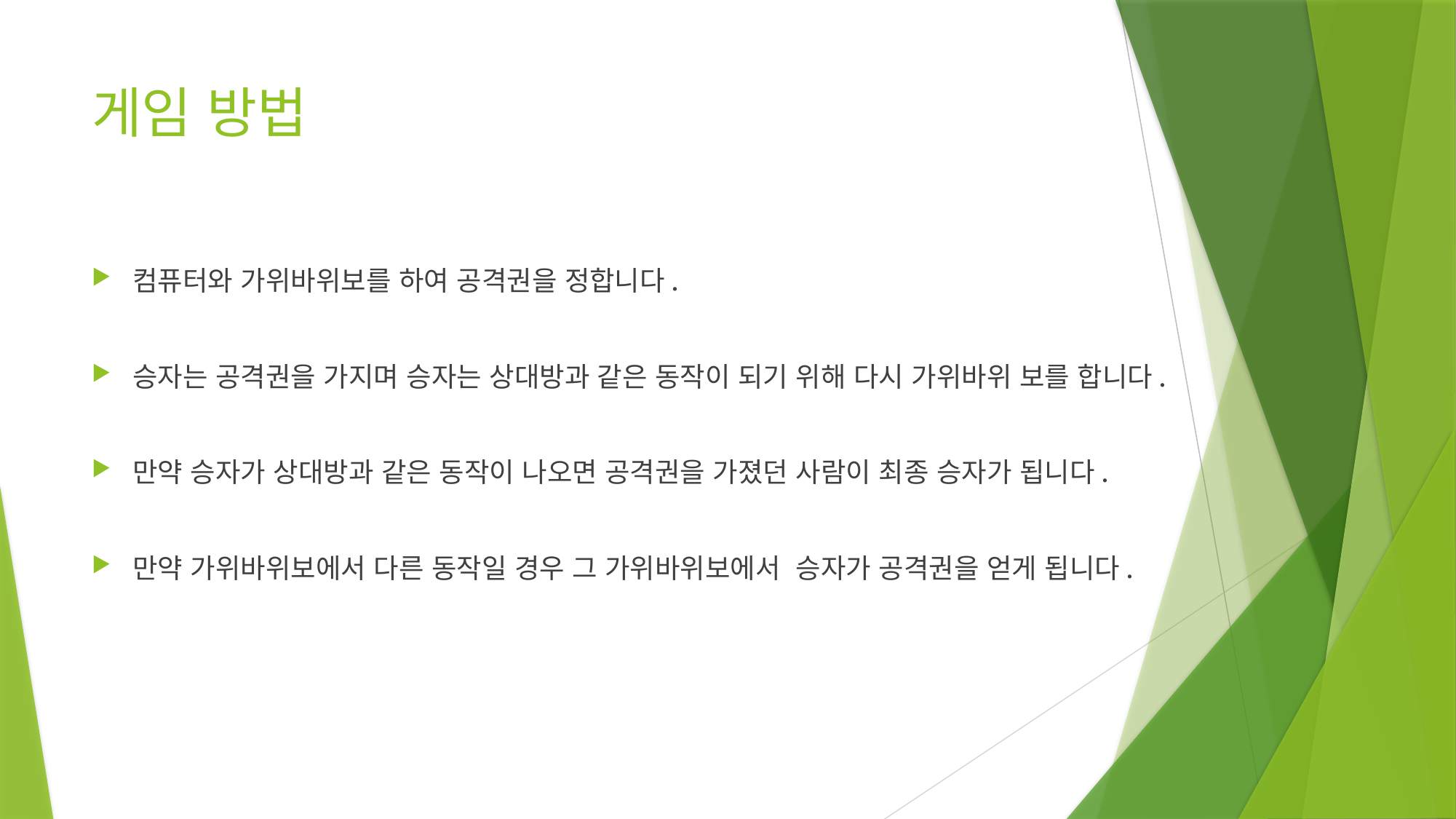

# 게임 방법
컴퓨터와 가위바위보를 하여 공격권을 정합니다.

승자는 공격권을 가지며 승자는 상대방과 같은 동작이 되기 위해 다시 가위바위 보를 합니다.

만약 승자가 상대방과 같은 동작이 나오면 공격권을 가졌던 사람이 최종 승자가 됩니다.

만약 가위바위보에서 다른 동작일 경우 그 가위바위보에서  승자가 공격권을 얻게 됩니다.